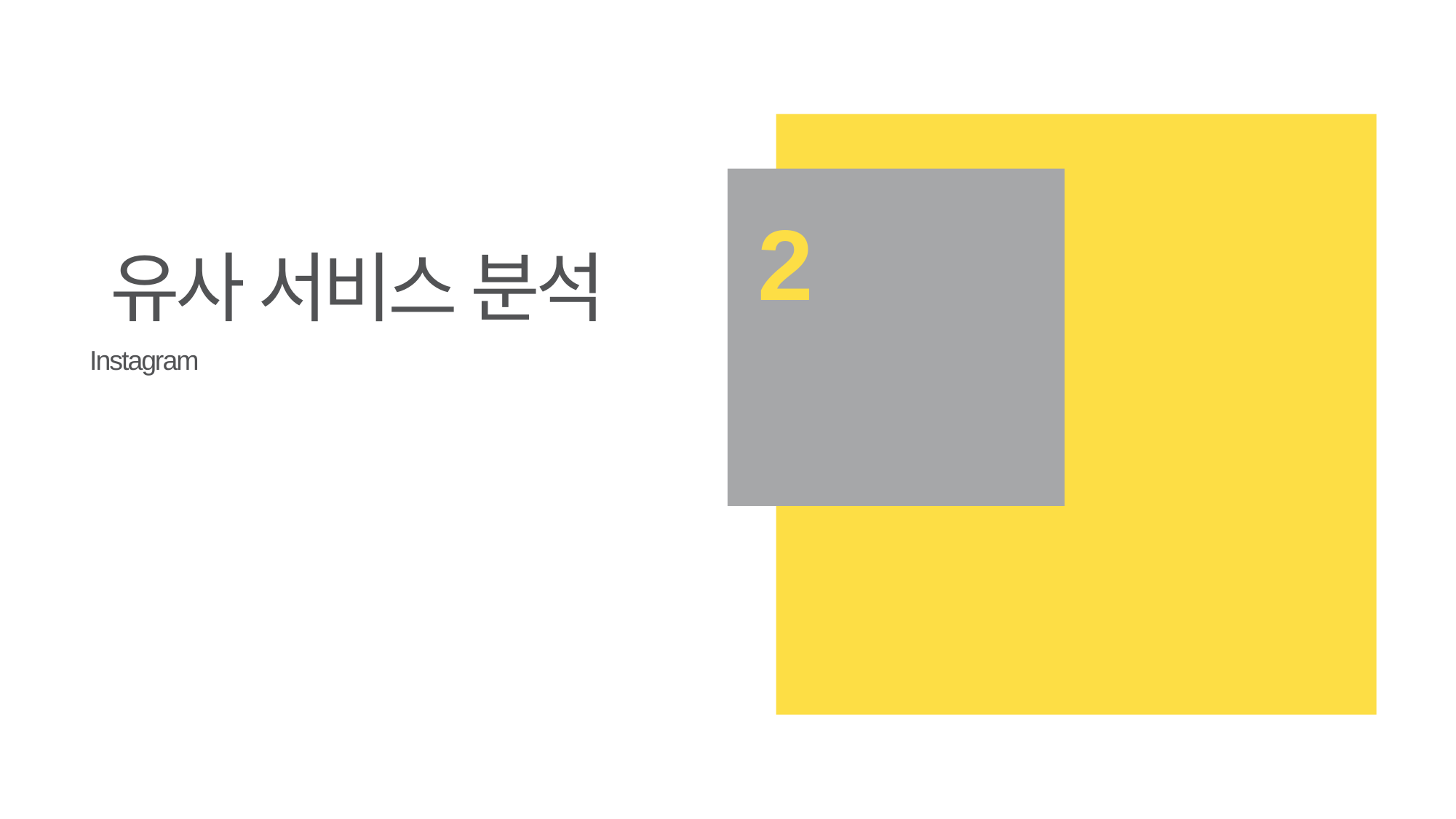

2
유사 서비스 분석
I n s t a g r a m